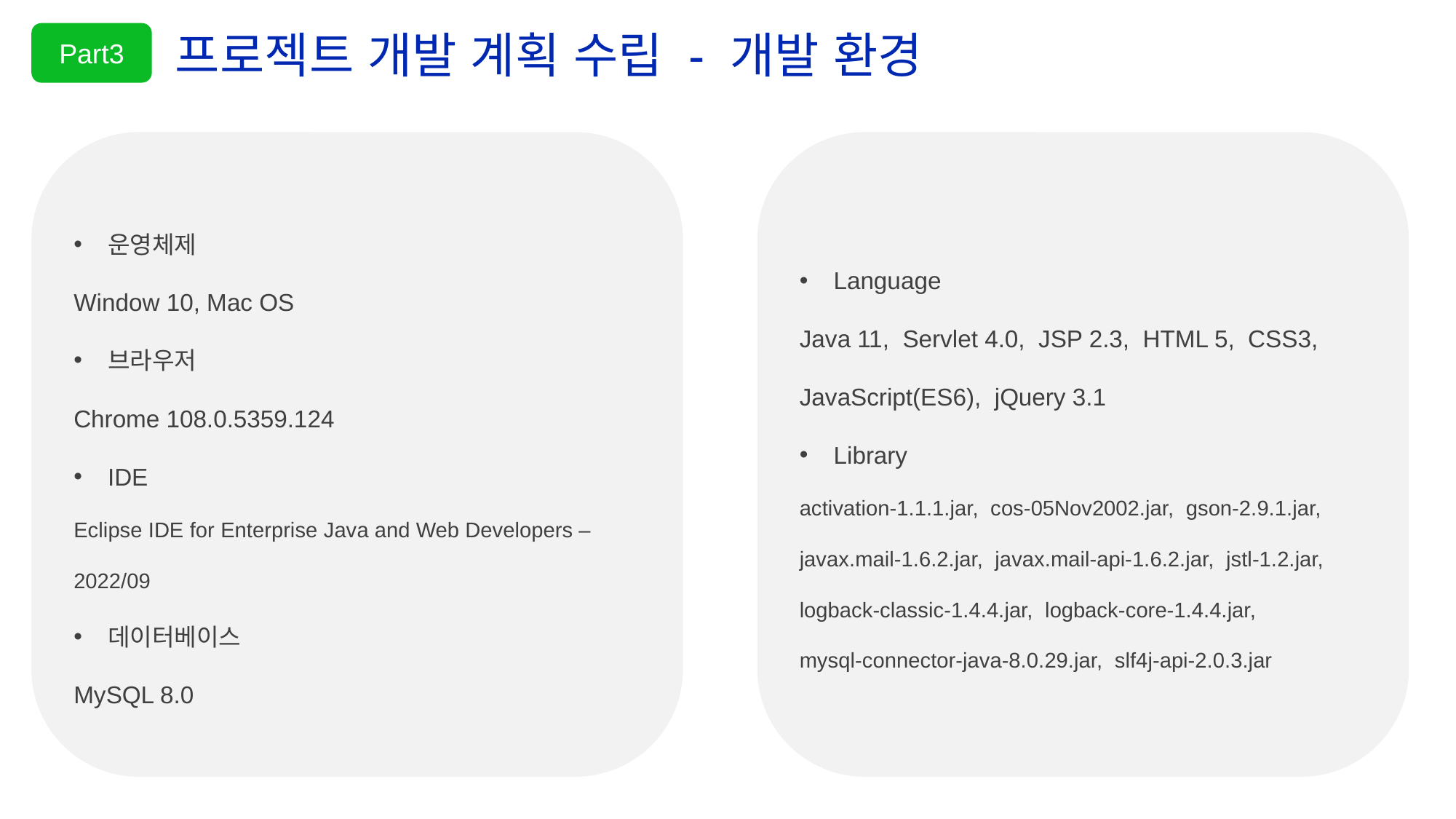

# 프로젝트 개발 계획 수립 - 개발 환경
Part3
Language
Java 11,  Servlet 4.0,  JSP 2.3,  HTML 5,  CSS3,  JavaScript(ES6),  jQuery 3.1
Library
activation-1.1.1.jar,  cos-05Nov2002.jar,  gson-2.9.1.jar,  javax.mail-1.6.2.jar,  javax.mail-api-1.6.2.jar,  jstl-1.2.jar,
logback-classic-1.4.4.jar,  logback-core-1.4.4.jar,
mysql-connector-java-8.0.29.jar,  slf4j-api-2.0.3.jar
운영체제
Window 10, Mac OS
브라우저
Chrome 108.0.5359.124
IDE
Eclipse IDE for Enterprise Java and Web Developers – 2022/09
데이터베이스
MySQL 8.0